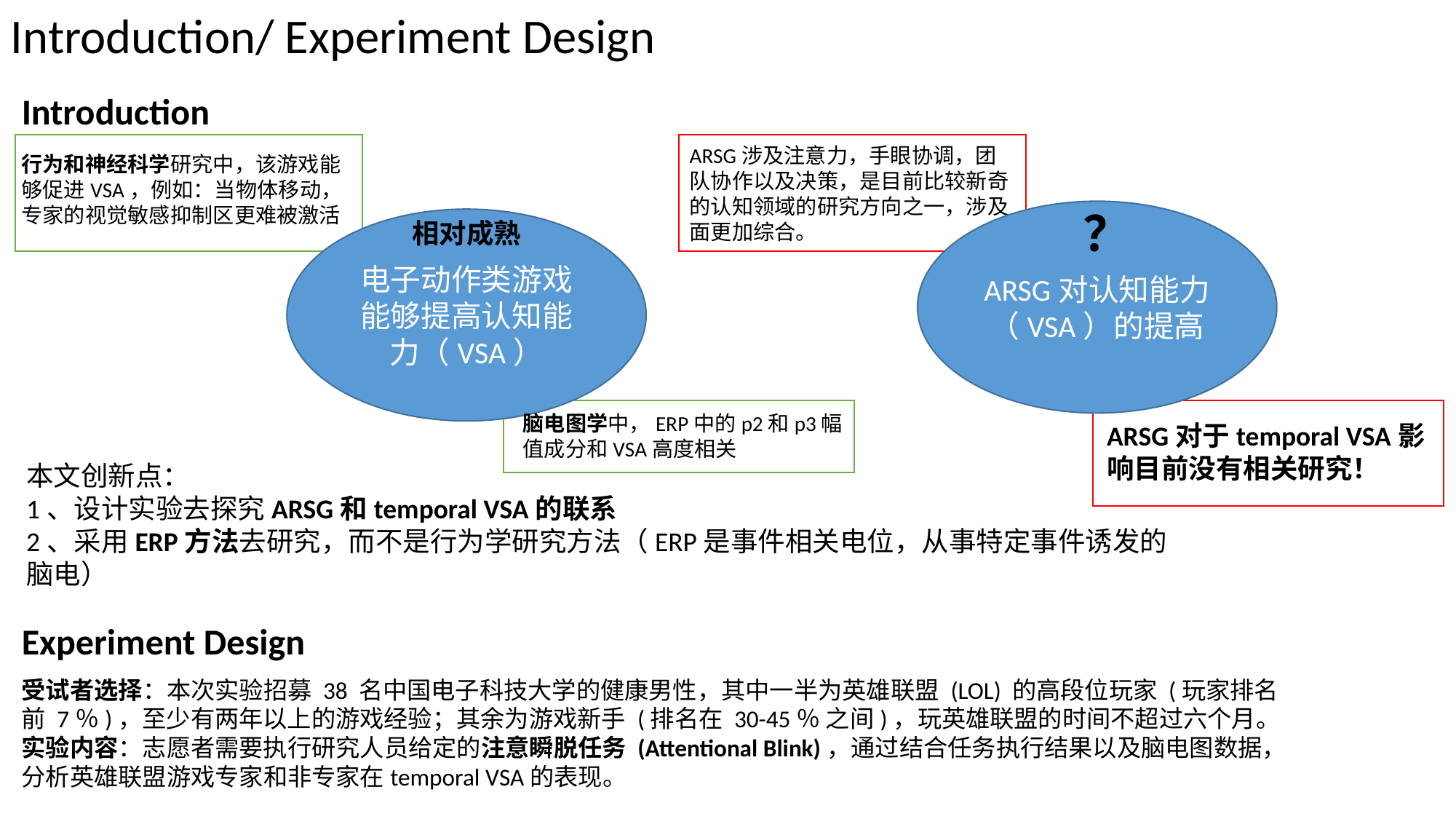

Introduction/ Experiment Design
Introduction

ARSG涉及注意力，手眼协调，团队协作以及决策，是目前比较新奇的认知领域的研究方向之一，涉及面更加综合。
行为和神经科学研究中，该游戏能够促进VSA，例如：当物体移动，专家的视觉敏感抑制区更难被激活
？
ARSG对认知能力（VSA）的提高
电子动作类游戏能够提高认知能力（VSA）
相对成熟

脑电图学中，ERP中的p2和p3幅值成分和VSA高度相关
ARSG对于temporal VSA影响目前没有相关研究！
本文创新点：
1、设计实验去探究ARSG和temporal VSA的联系
2、采用ERP方法去研究，而不是行为学研究方法（ERP是事件相关电位，从事特定事件诱发的脑电）

Experiment Design
受试者选择：本次实验招募 38 名中国电子科技大学的健康男性，其中一半为英雄联盟 (LOL) 的高段位玩家 (玩家排名前 7％)，至少有两年以上的游戏经验；其余为游戏新手 (排名在 30-45％ 之间)，玩英雄联盟的时间不超过六个月。
实验内容：志愿者需要执行研究人员给定的注意瞬脱任务 (Attentional Blink)，通过结合任务执行结果以及脑电图数据，分析英雄联盟游戏专家和非专家在temporal VSA的表现。